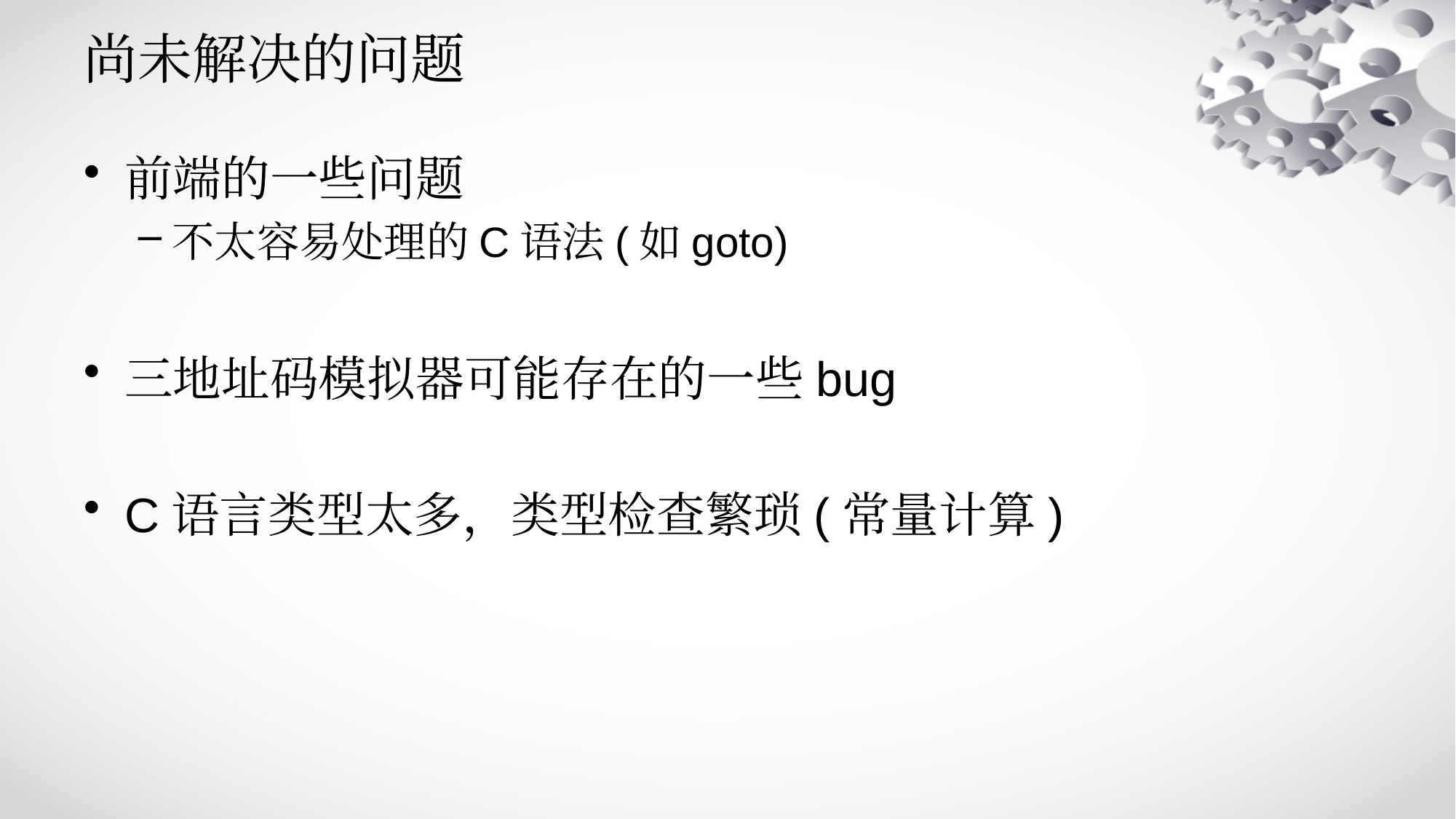

# 尚未解决的问题
前端的一些问题
不太容易处理的C语法(如goto)

三地址码模拟器可能存在的一些bug

C语言类型太多，类型检查繁琐(常量计算)